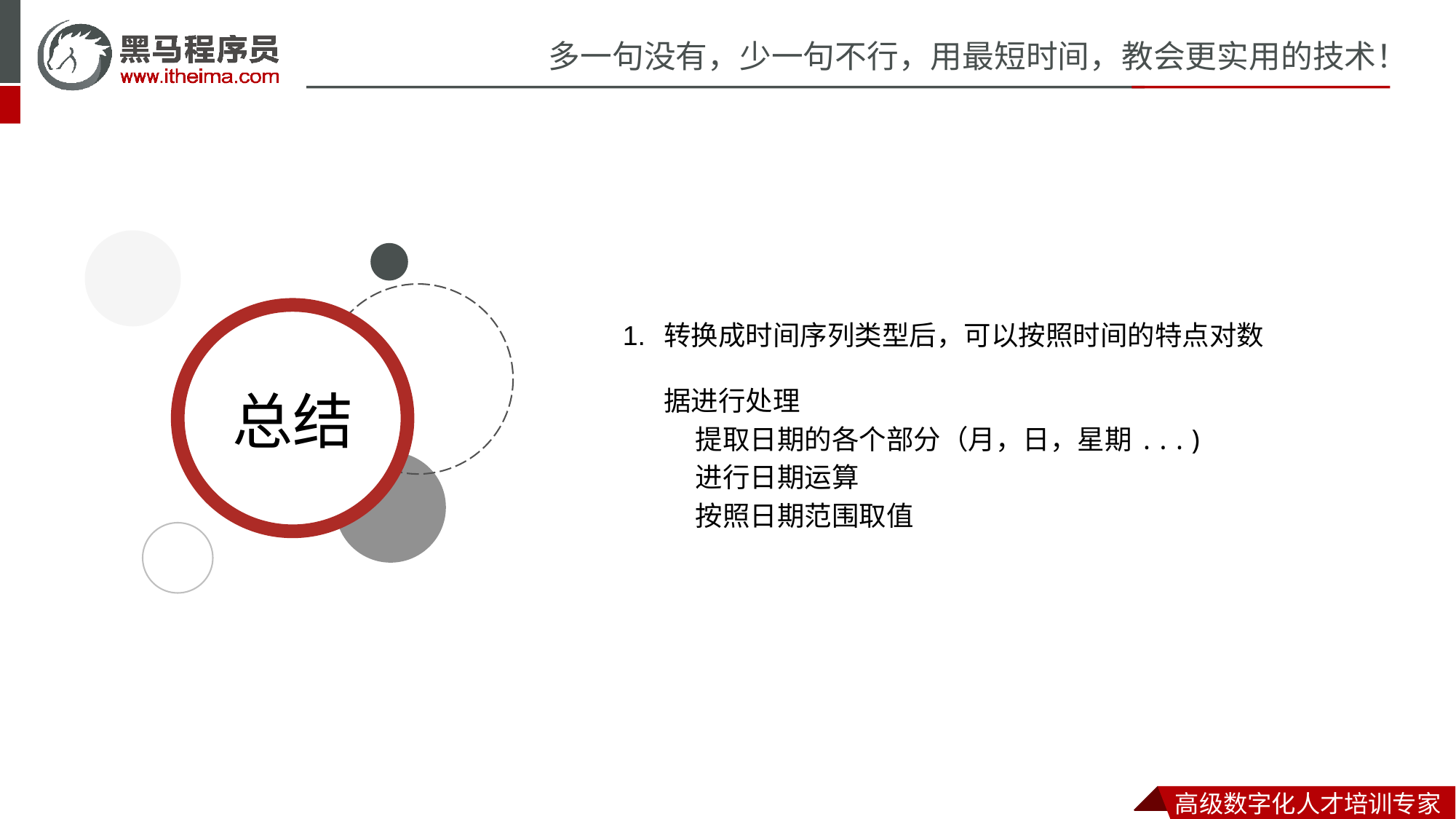

转换成时间序列类型后，可以按照时间的特点对数据进行处理
提取日期的各个部分（月，日，星期...)
进行日期运算
按照日期范围取值